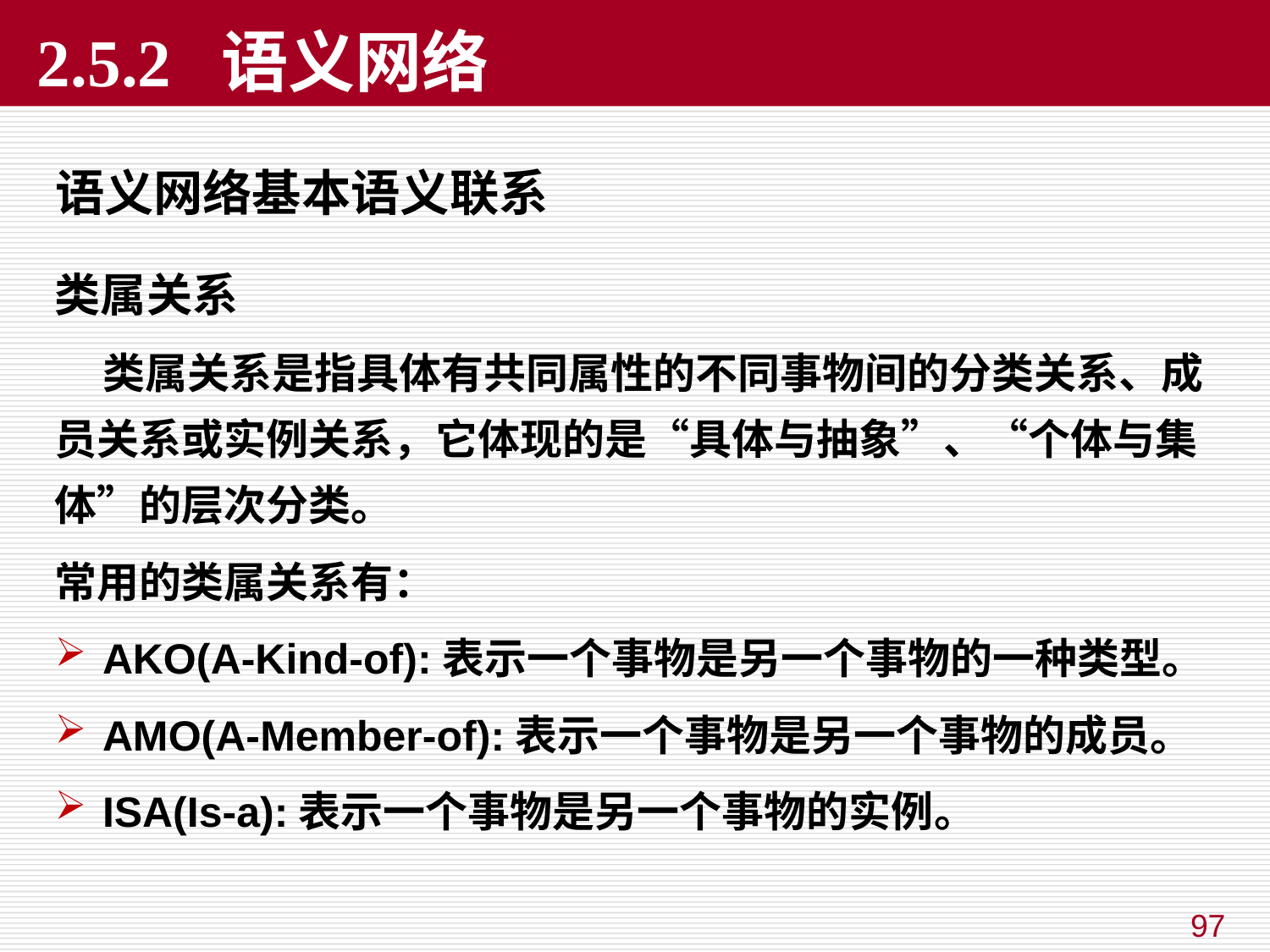

# 2.5.2  语义网络
语义网络基本语义联系
类属关系
    类属关系是指具体有共同属性的不同事物间的分类关系、成员关系或实例关系，它体现的是“具体与抽象”、“个体与集体”的层次分类。
常用的类属关系有：
AKO(A-Kind-of):表示一个事物是另一个事物的一种类型。
AMO(A-Member-of):表示一个事物是另一个事物的成员。
ISA(Is-a):表示一个事物是另一个事物的实例。
97